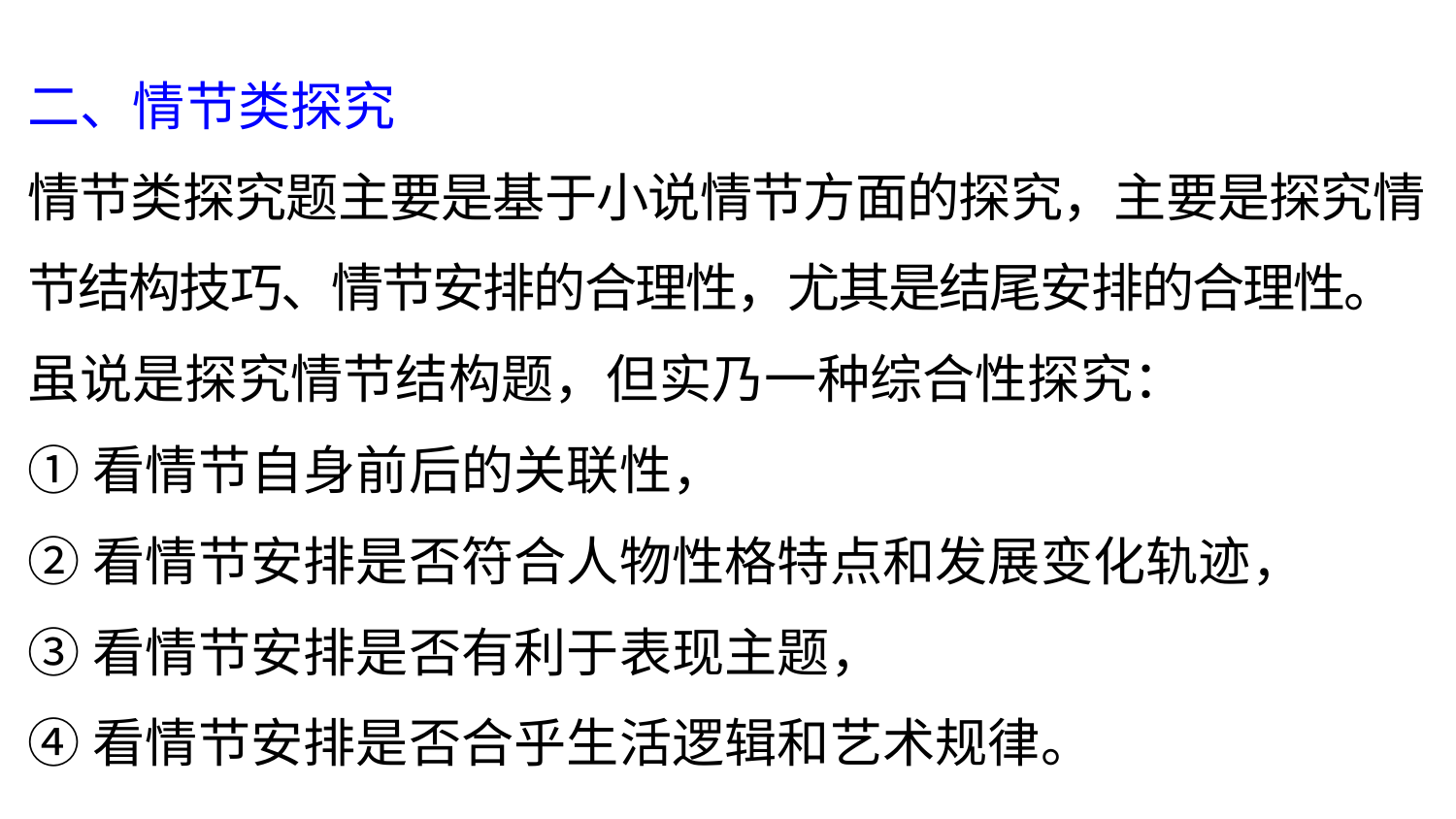

二、情节类探究
情节类探究题主要是基于小说情节方面的探究，主要是探究情节结构技巧、情节安排的合理性，尤其是结尾安排的合理性。
虽说是探究情节结构题，但实乃一种综合性探究：
①看情节自身前后的关联性，
②看情节安排是否符合人物性格特点和发展变化轨迹，
③看情节安排是否有利于表现主题，
④看情节安排是否合乎生活逻辑和艺术规律。